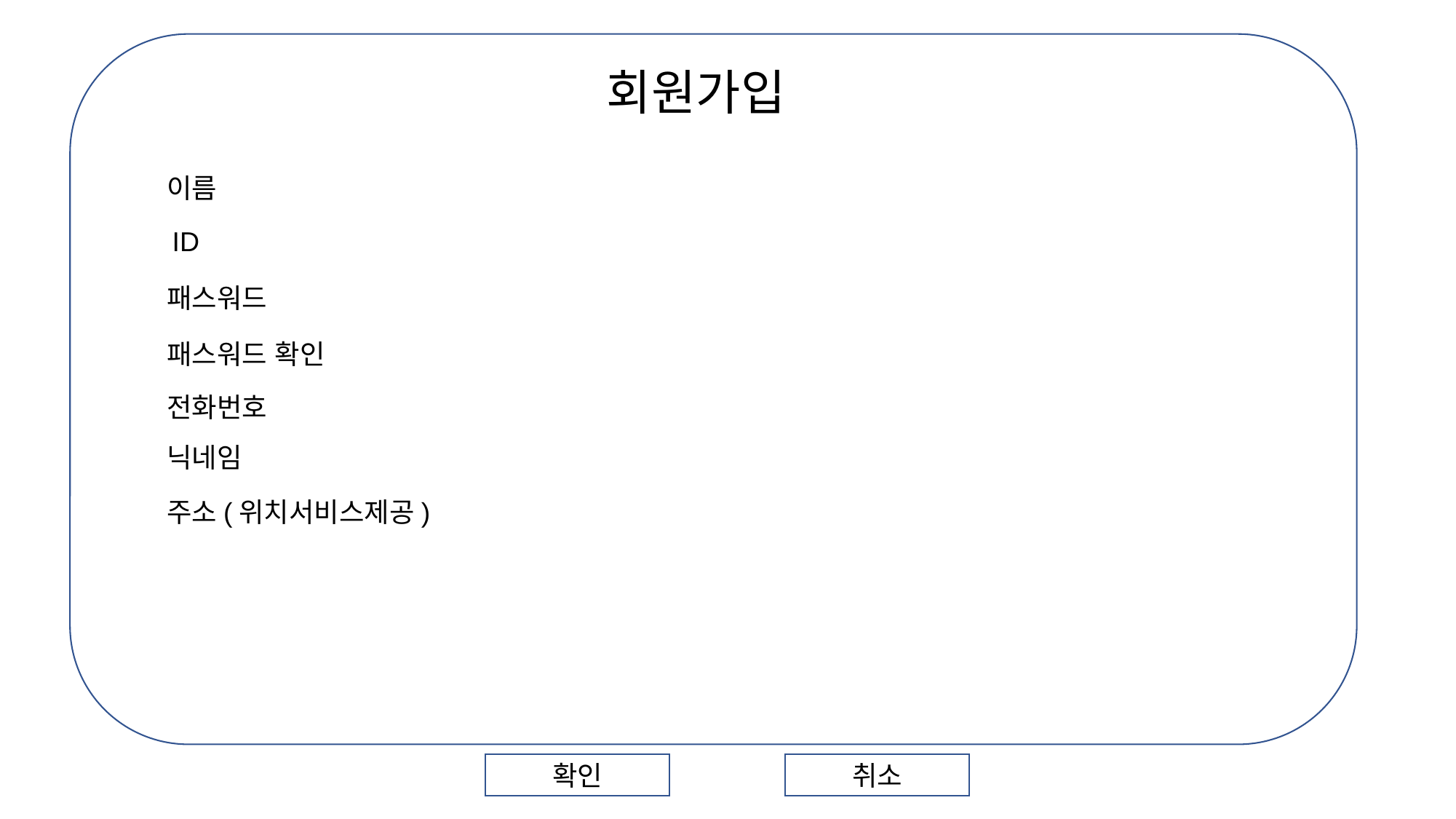

회원가입
이름
ID
패스워드
패스워드 확인
전화번호
닉네임
주소(위치서비스제공)
확인
취소